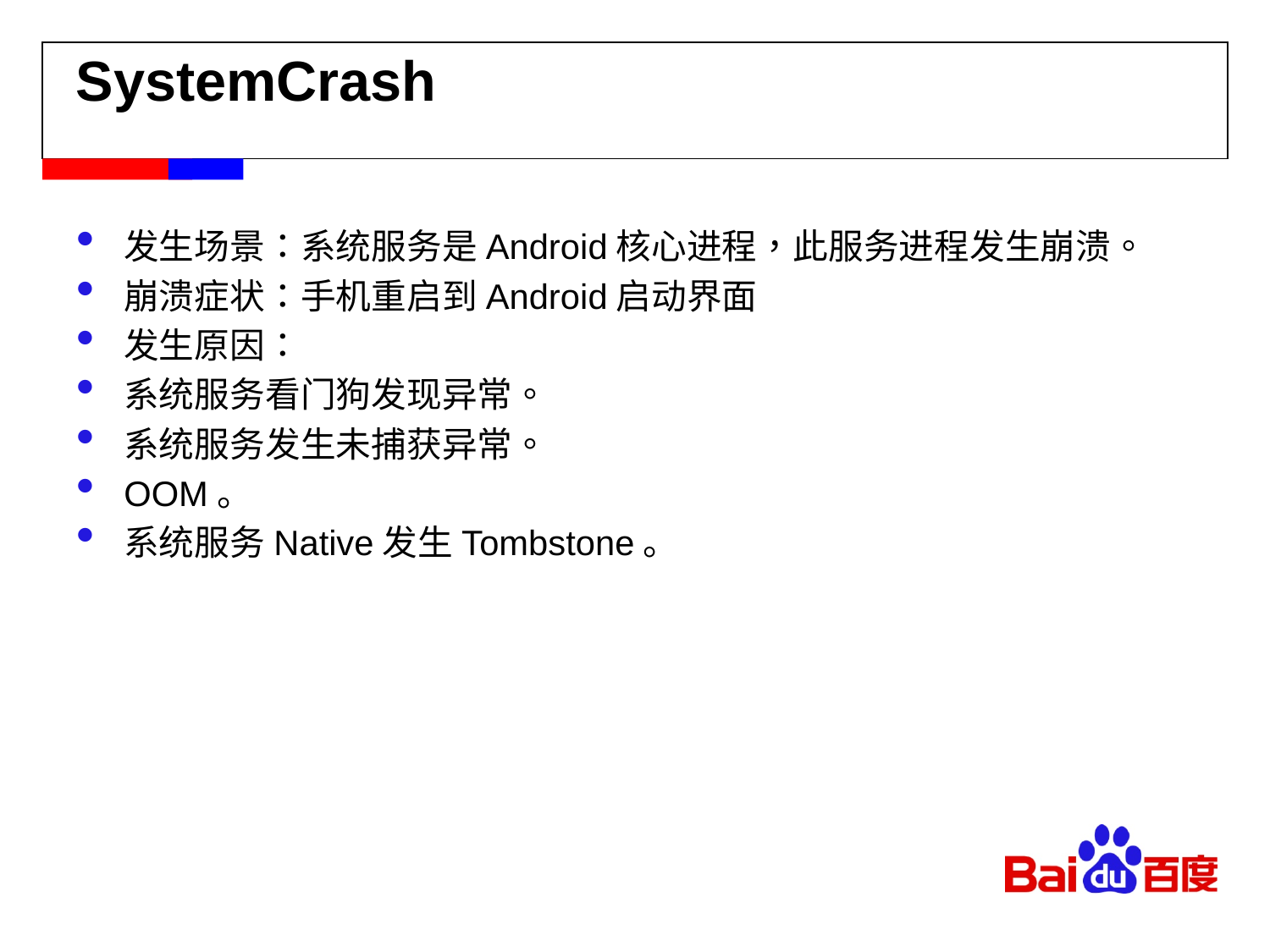

# SystemCrash
发生场景：系统服务是Android核心进程，此服务进程发生崩溃。
崩溃症状：手机重启到Android启动界面
发生原因：
系统服务看门狗发现异常。
系统服务发生未捕获异常。
OOM。
系统服务Native发生Tombstone。